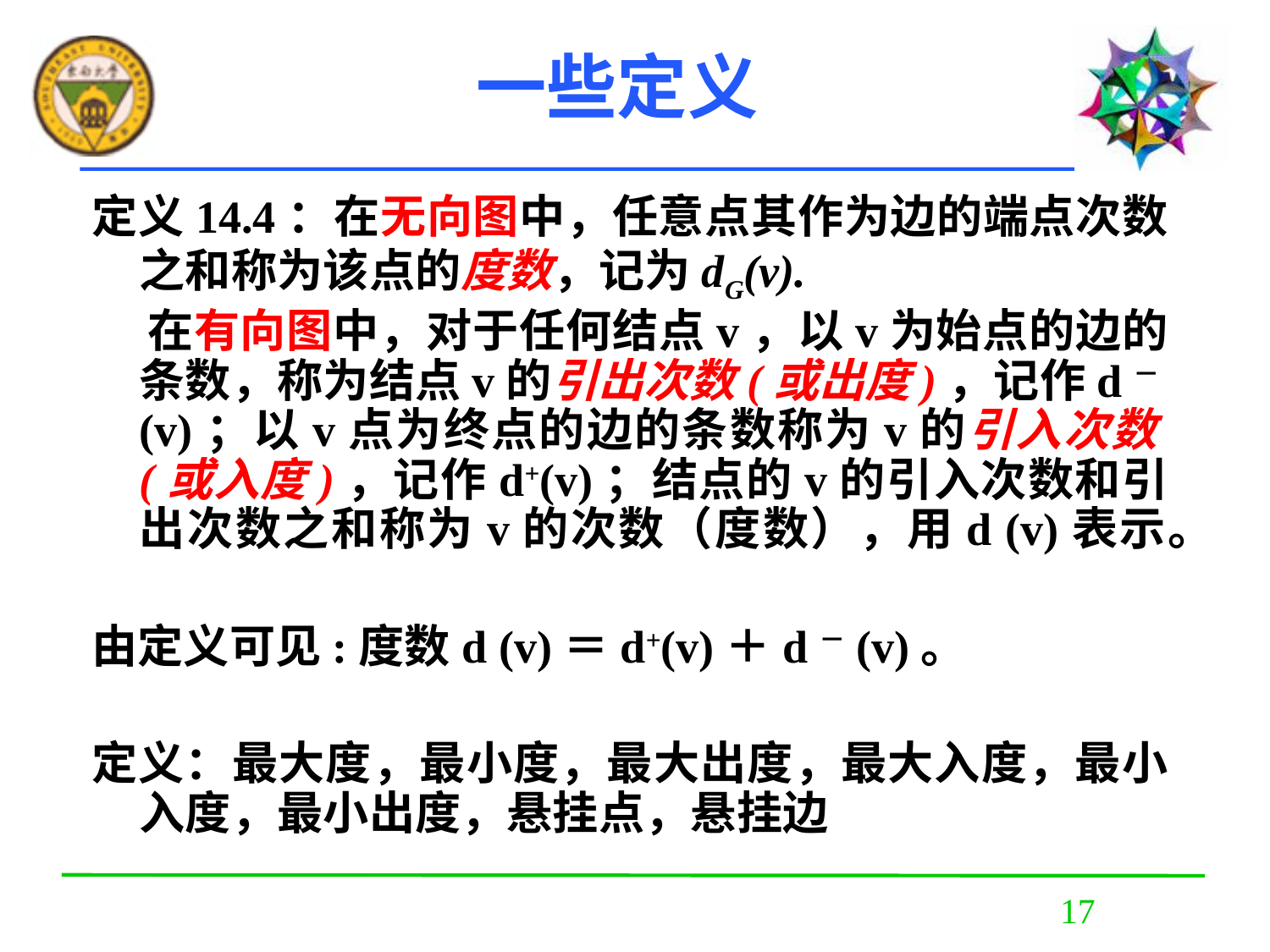

# 一些定义
定义14.4：在无向图中，任意点其作为边的端点次数之和称为该点的度数，记为dG(v).
    在有向图中，对于任何结点v，以v为始点的边的条数，称为结点v的引出次数(或出度)，记作d－(v)；以v点为终点的边的条数称为v的引入次数(或入度)，记作d+(v)；结点的v的引入次数和引出次数之和称为v的次数（度数），用d (v)表示。

由定义可见:度数d (v)＝d+(v)＋d－(v)。

定义：最大度，最小度，最大出度，最大入度，最小入度，最小出度，悬挂点，悬挂边